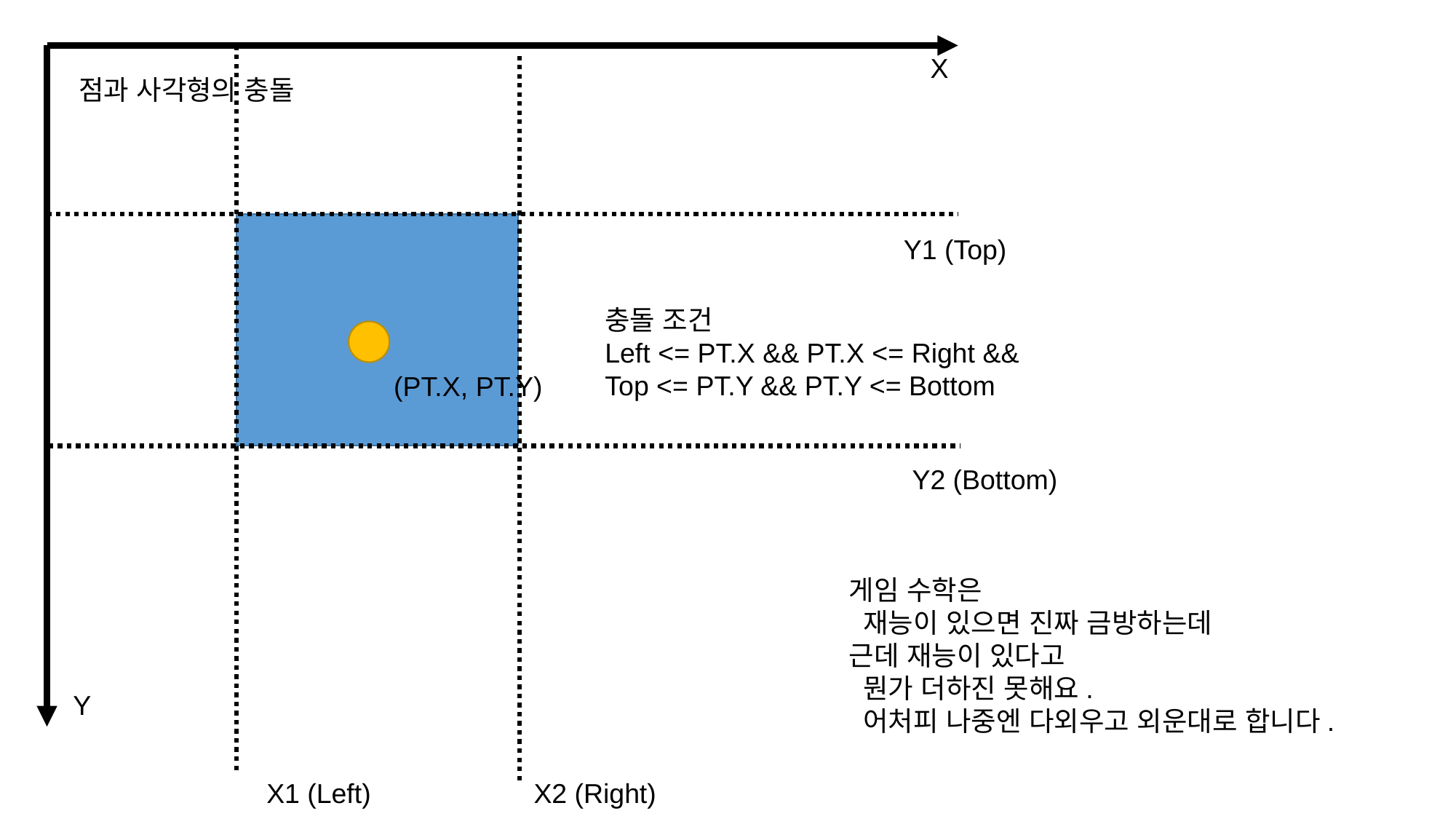

X
점과 사각형의 충돌

Y1 (Top)
충돌 조건
Left <= PT.X && PT.X <= Right &&
Top <= PT.Y && PT.Y <= Bottom

(PT.X, PT.Y)
Y2 (Bottom)
게임 수학은
 재능이 있으면 진짜 금방하는데
근데 재능이 있다고
 뭔가 더하진 못해요.
 어처피 나중엔 다외우고 외운대로 합니다.
Y
X1 (Left)
X2 (Right)